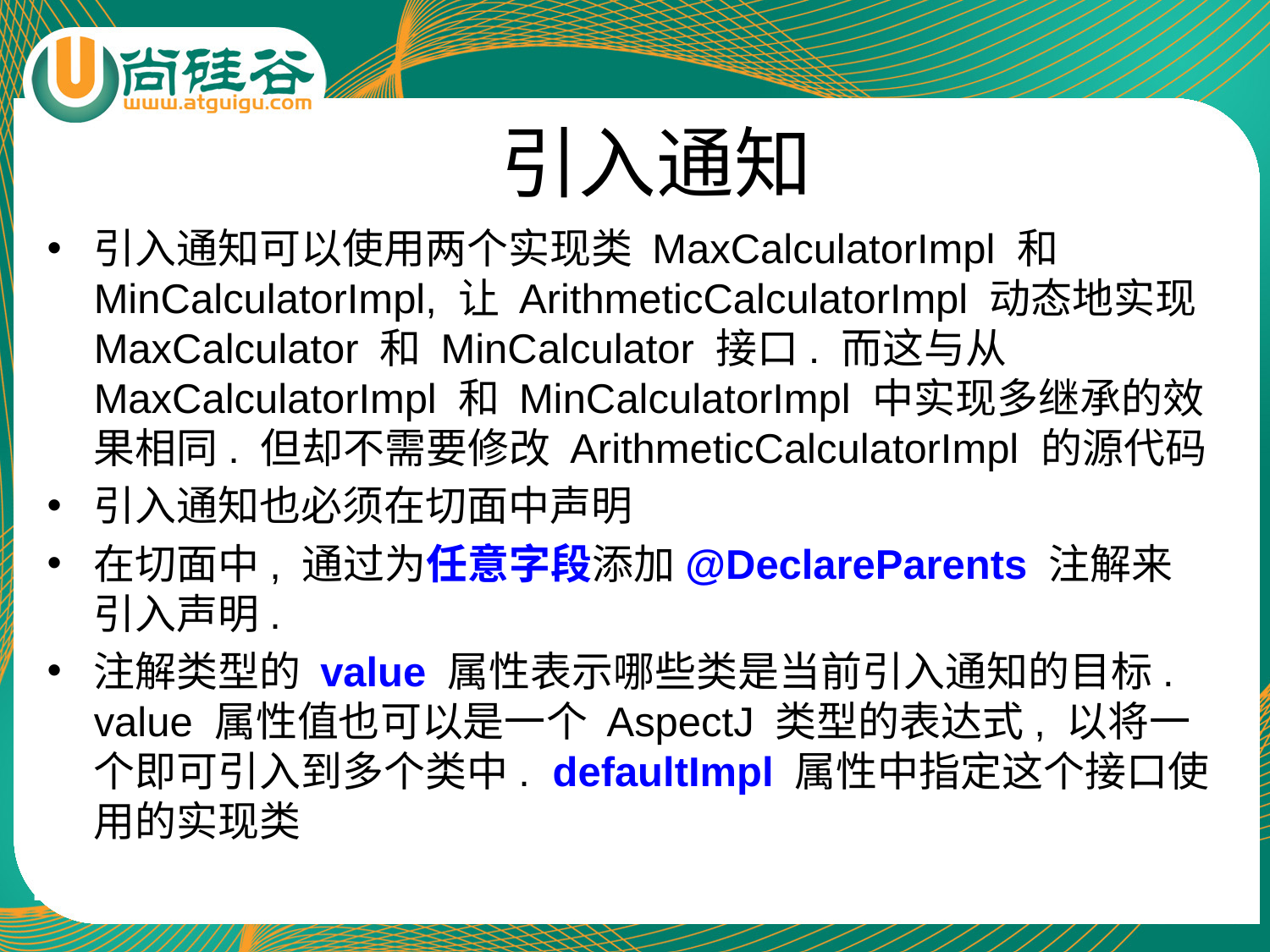

# 引入通知
引入通知可以使用两个实现类 MaxCalculatorImpl 和 MinCalculatorImpl, 让 ArithmeticCalculatorImpl 动态地实现 MaxCalculator 和 MinCalculator 接口. 而这与从 MaxCalculatorImpl 和 MinCalculatorImpl 中实现多继承的效果相同. 但却不需要修改 ArithmeticCalculatorImpl 的源代码
引入通知也必须在切面中声明
在切面中, 通过为任意字段添加@DeclareParents 注解来引入声明.
注解类型的 value 属性表示哪些类是当前引入通知的目标. value 属性值也可以是一个 AspectJ 类型的表达式, 以将一个即可引入到多个类中.  defaultImpl 属性中指定这个接口使用的实现类